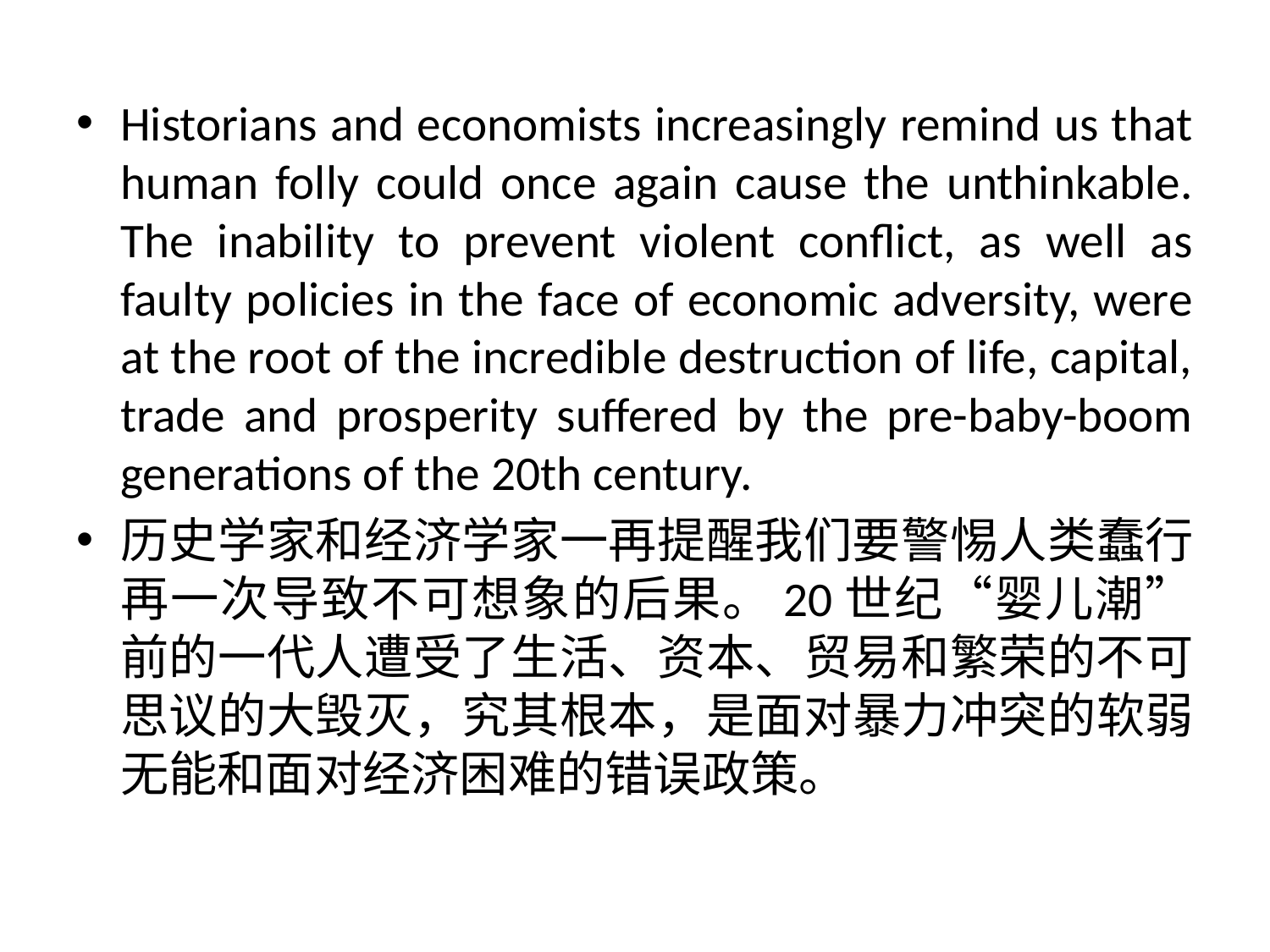

Historians and economists increasingly remind us that human folly could once again cause the unthinkable. The inability to prevent violent conflict, as well as faulty policies in the face of economic adversity, were at the root of the incredible destruction of life, capital, trade and prosperity suffered by the pre-baby-boom generations of the 20th century.
历史学家和经济学家一再提醒我们要警惕人类蠢行再一次导致不可想象的后果。20世纪“婴儿潮”前的一代人遭受了生活、资本、贸易和繁荣的不可思议的大毁灭，究其根本，是面对暴力冲突的软弱无能和面对经济困难的错误政策。